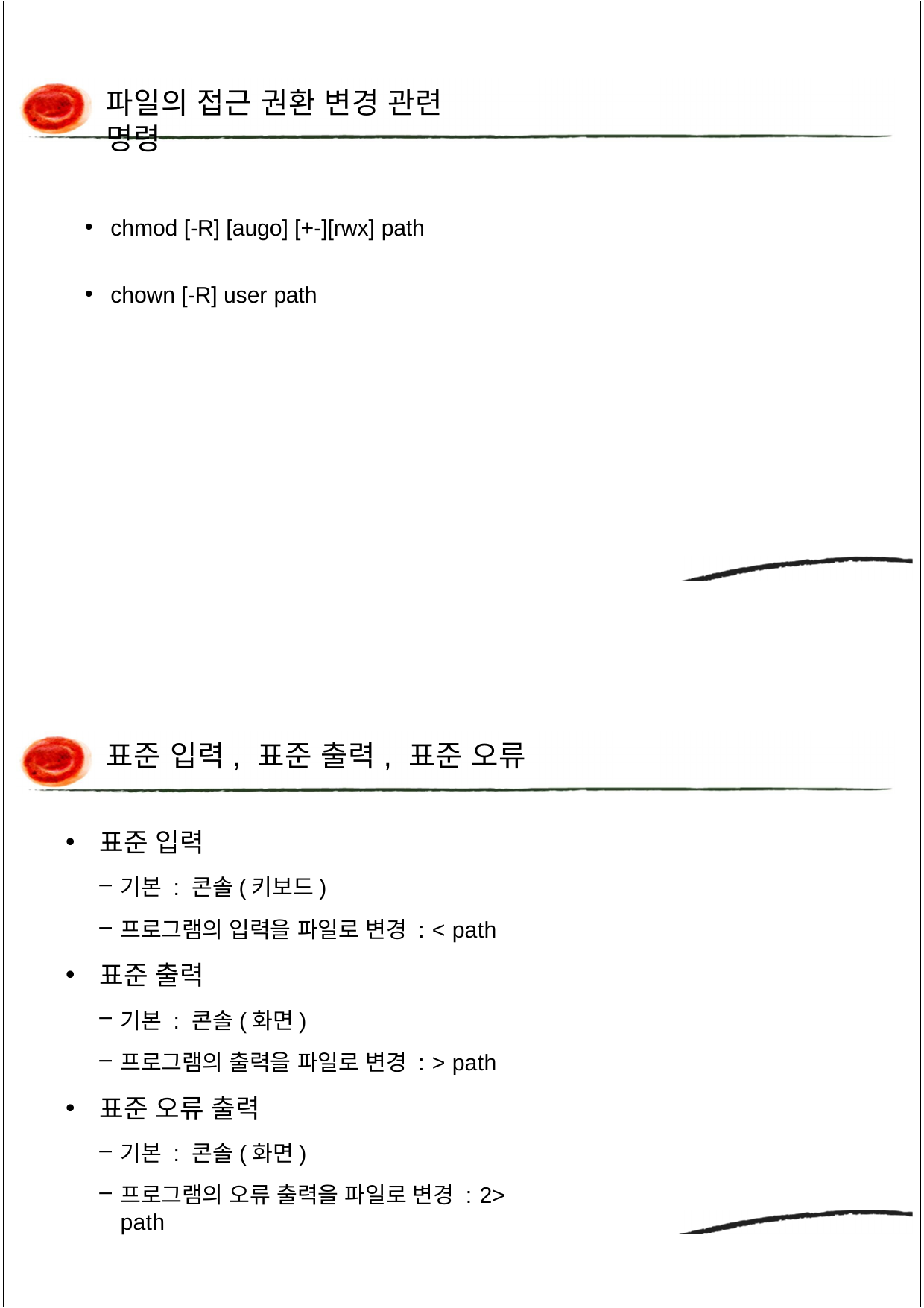

파일의 접근 권환 변경 관련 명령

chmod [-R] [augo] [+-][rwx] path

chown [-R] user path

표준 입력, 표준 출력, 표준 오류

표준 입력
기본 : 콘솔(키보드)
프로그램의 입력을 파일로 변경 : < path
표준 출력
기본 : 콘솔(화면)
프로그램의 출력을 파일로 변경 : > path
표준 오류 출력
기본 : 콘솔(화면)
프로그램의 오류 출력을 파일로 변경 : 2> path